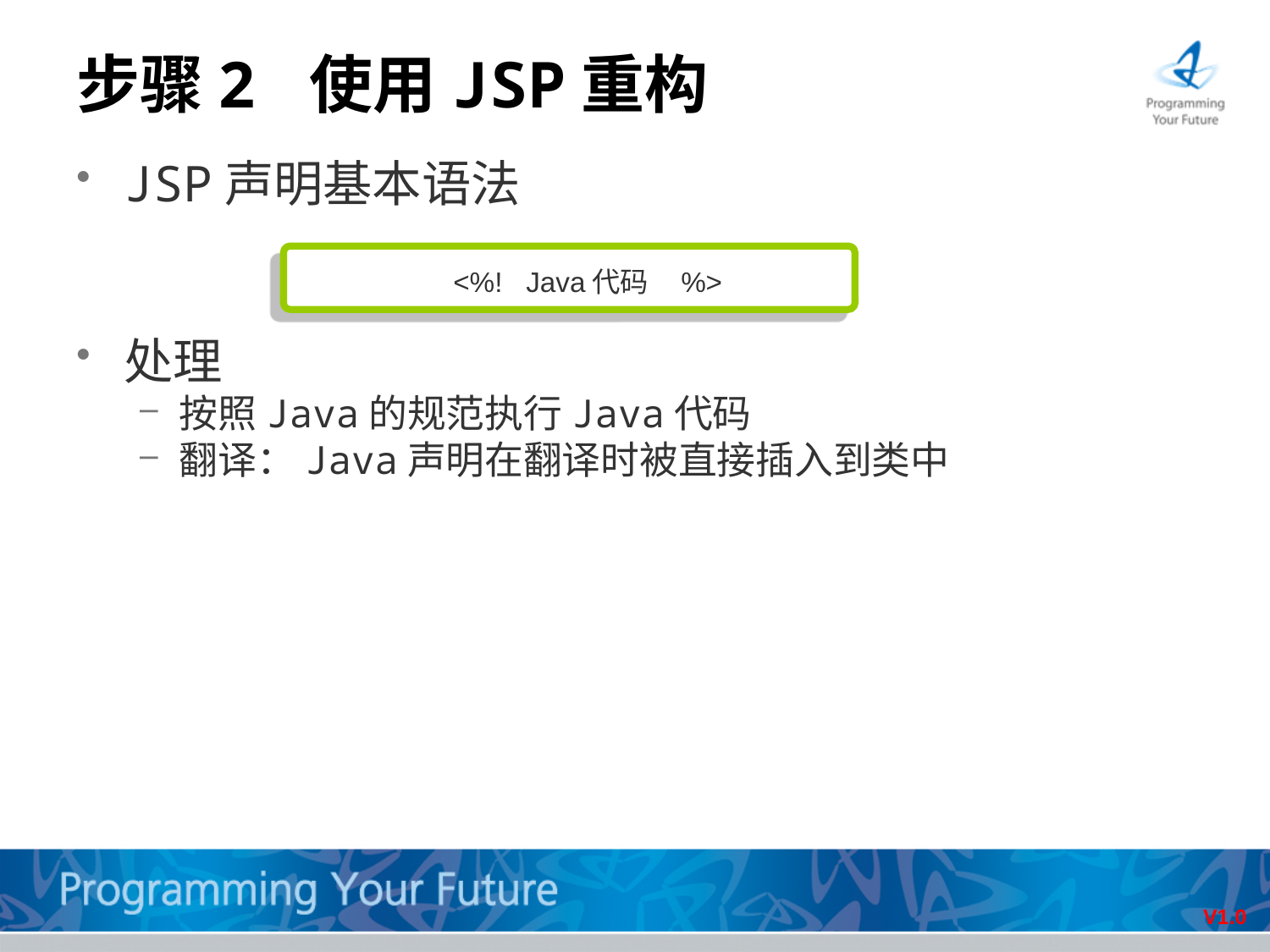

# 步骤2 使用JSP重构
JSP声明基本语法

处理
按照Java的规范执行Java代码
翻译：Java声明在翻译时被直接插入到类中

<%!   Java代码    %>